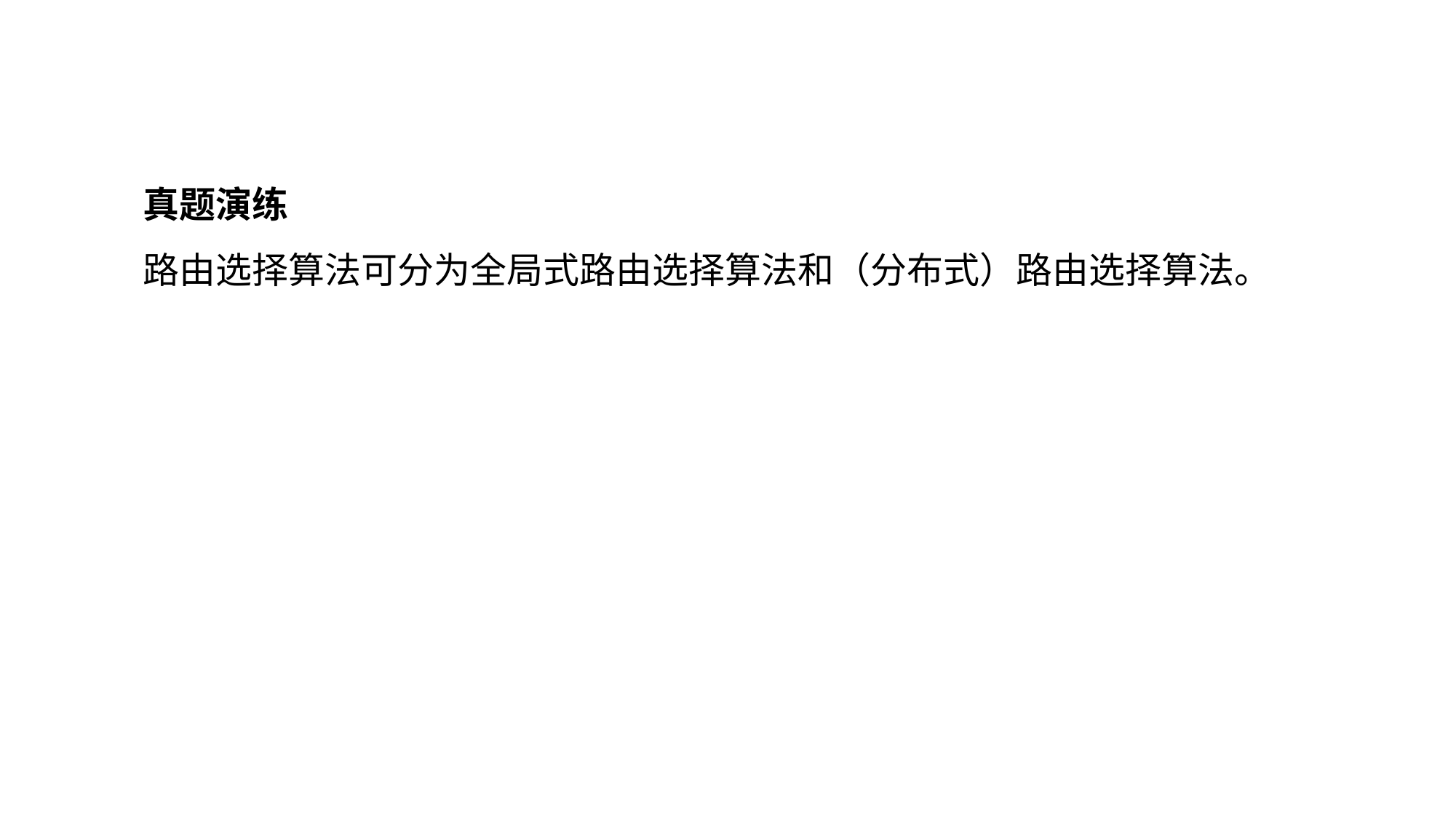

真题演练
路由选择算法可分为全局式路由选择算法和（分布式）路由选择算法。